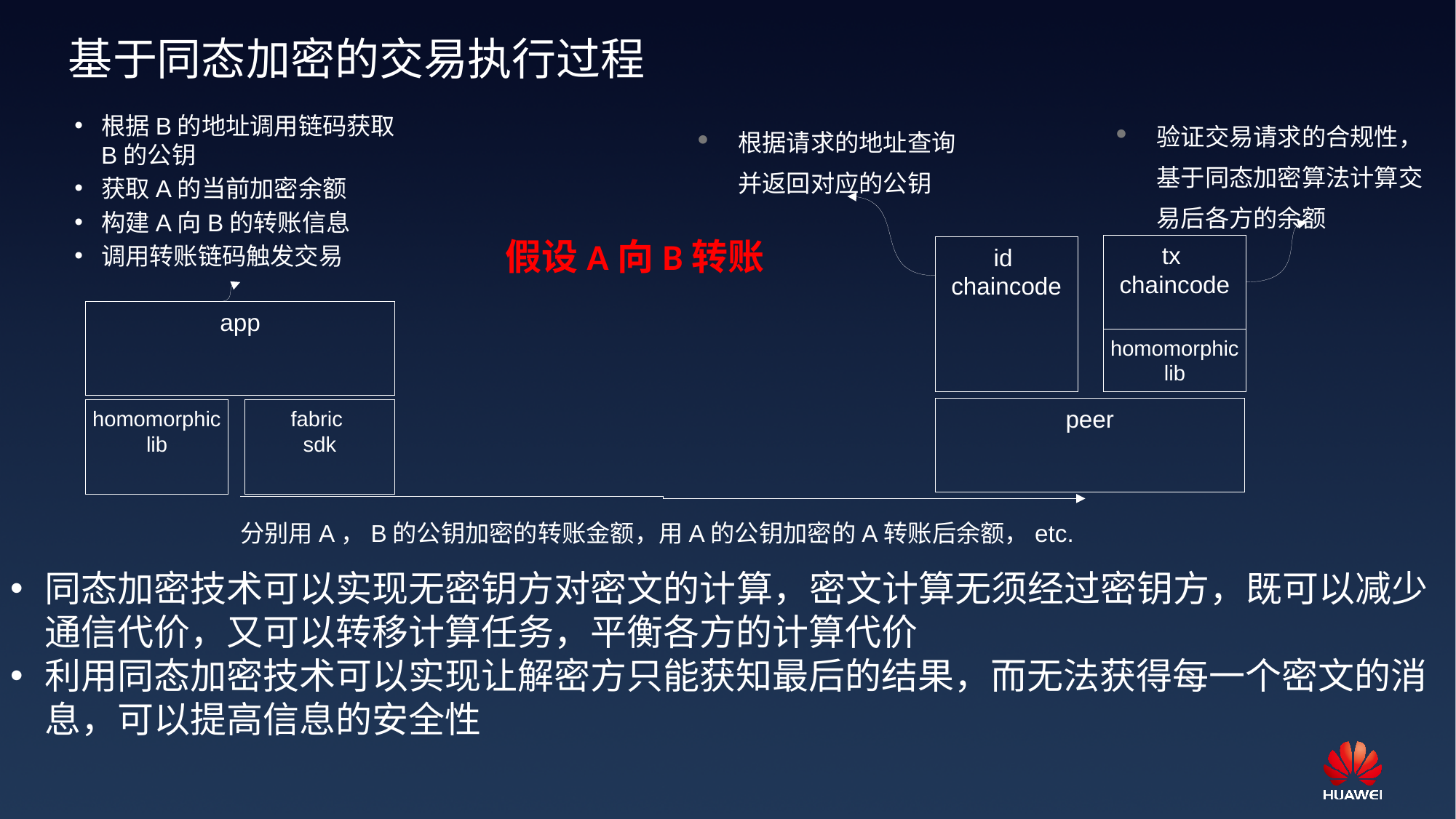

基于同态加密的交易执行过程
根据B的地址调用链码获取B的公钥
获取A的当前加密余额
构建A向B的转账信息
调用转账链码触发交易
验证交易请求的合规性，基于同态加密算法计算交易后各方的余额
根据请求的地址查询并返回对应的公钥
假设A向B转账
tx
chaincode
id
chaincode
app
homomorphic
lib
peer
homomorphic
lib
fabric
sdk
分别用A，B的公钥加密的转账金额，用A的公钥加密的A转账后余额，etc.
同态加密技术可以实现无密钥方对密文的计算，密文计算无须经过密钥方，既可以减少通信代价，又可以转移计算任务，平衡各方的计算代价
利用同态加密技术可以实现让解密方只能获知最后的结果，而无法获得每一个密文的消息，可以提高信息的安全性